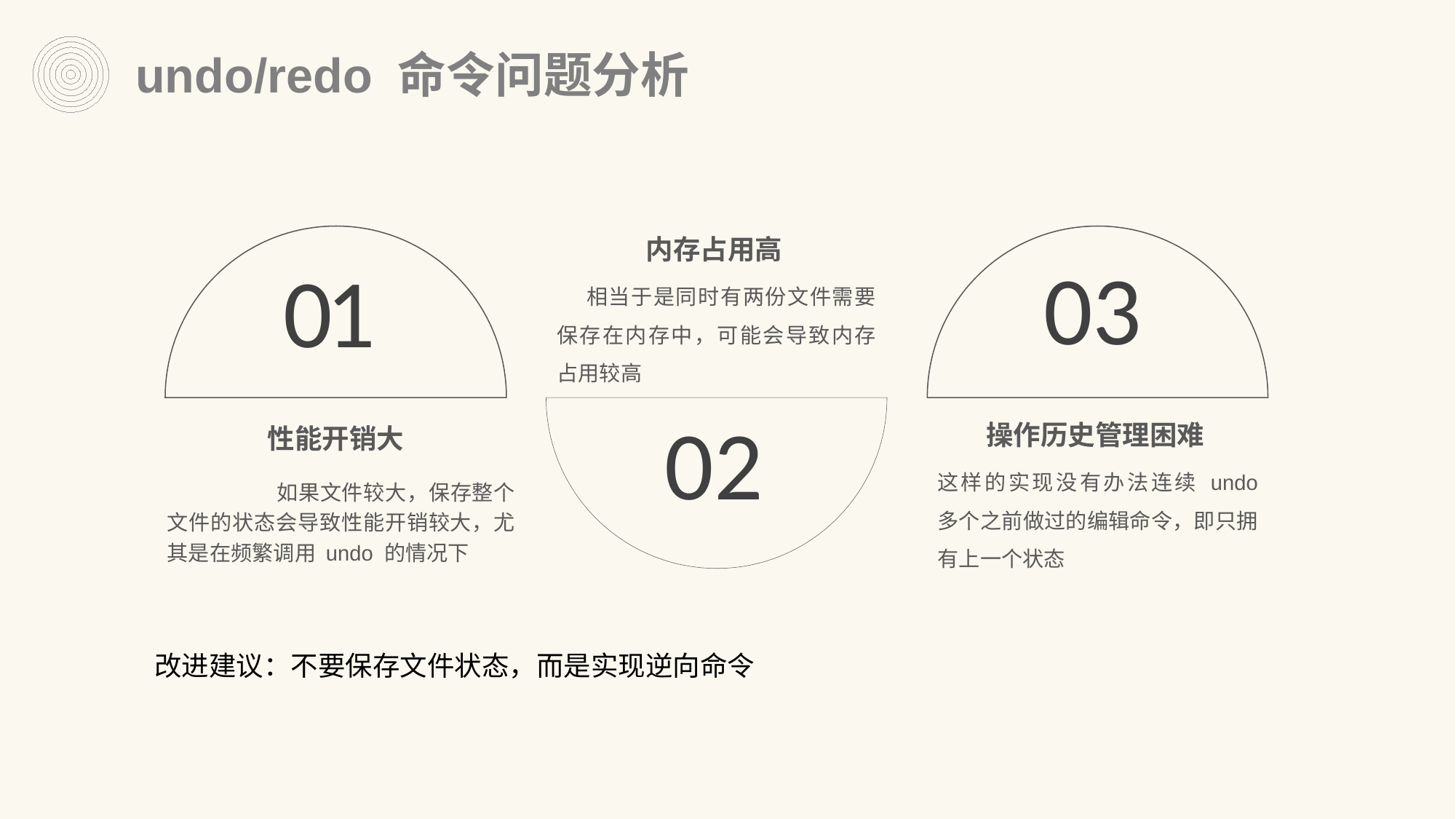

undo/redo 命令问题分析
内存占用高

03

01
    相当于是同时有两份文件需要保存在内存中，可能会导致内存占用较高

02
操作历史管理困难
性能开销大
这样的实现没有办法连续 undo 多个之前做过的编辑命令，即只拥有上一个状态
	如果文件较大，保存整个文件的状态会导致性能开销较大，尤其是在频繁调用 undo 的情况下
改进建议：不要保存文件状态，而是实现逆向命令